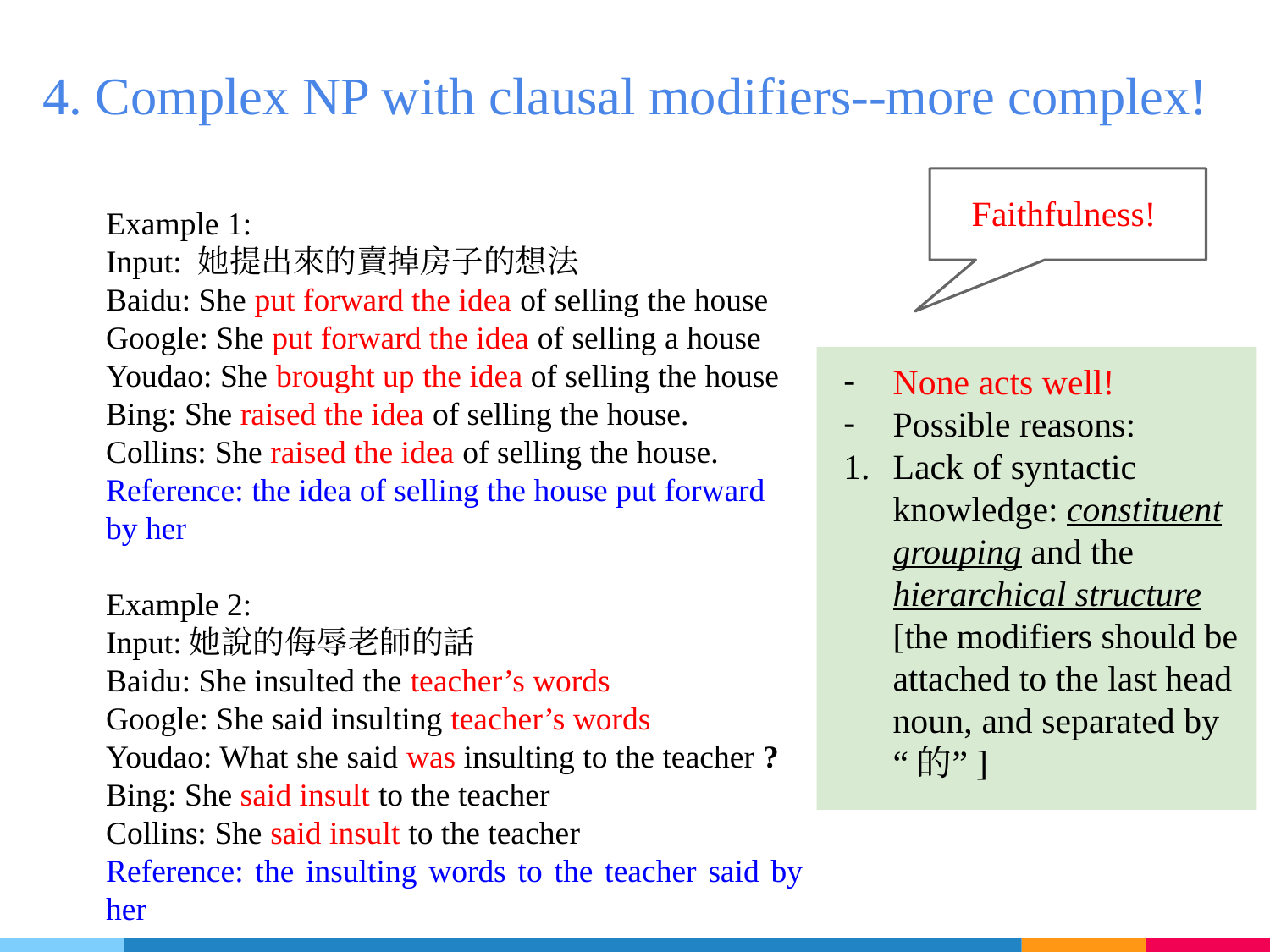

# 4. Complex NP with clausal modifiers--more complex!

Faithfulness!
Example 1:
Input: 她提出來的賣掉房子的想法
Baidu: She put forward the idea of selling the house
Google: She put forward the idea of selling a house
Youdao: She brought up the idea of selling the house
Bing: She raised the idea of selling the house.
Collins: She raised the idea of selling the house.
Reference: the idea of selling the house put forward
by her

Example 2:
Input:她說的侮辱老師的話
Baidu: She insulted the teacher’s words
Google: She said insulting teacher’s words
Youdao: What she said was insulting to the teacher ?
Bing: She said insult to the teacher
Collins: She said insult to the teacher
Reference: the insulting words to the teacher said by her

None acts well!
Possible reasons:
Lack of syntactic knowledge: constituent grouping and the hierarchical structure [the modifiers should be attached to the last head noun, and separated by “的”]